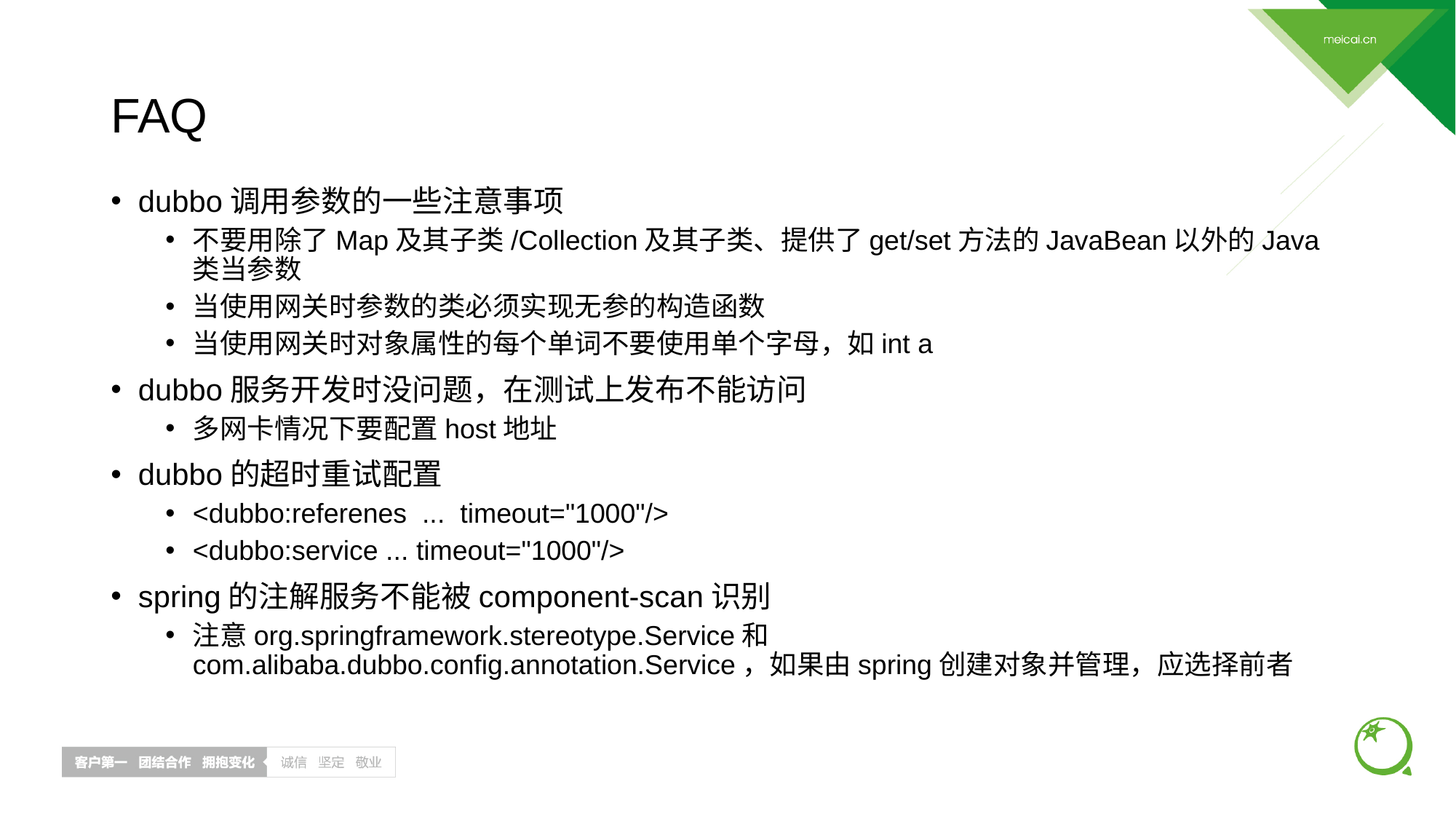

# FAQ
dubbo调用参数的一些注意事项
不要用除了Map及其子类/Collection及其子类、提供了get/set方法的JavaBean以外的Java类当参数
当使用网关时参数的类必须实现无参的构造函数
当使用网关时对象属性的每个单词不要使用单个字母，如int a
dubbo服务开发时没问题，在测试上发布不能访问
多网卡情况下要配置host地址
dubbo的超时重试配置
<dubbo:referenes  ...  timeout="1000"/>
<dubbo:service ... timeout="1000"/>
spring的注解服务不能被component-scan识别
注意org.springframework.stereotype.Service和com.alibaba.dubbo.config.annotation.Service，如果由spring创建对象并管理，应选择前者